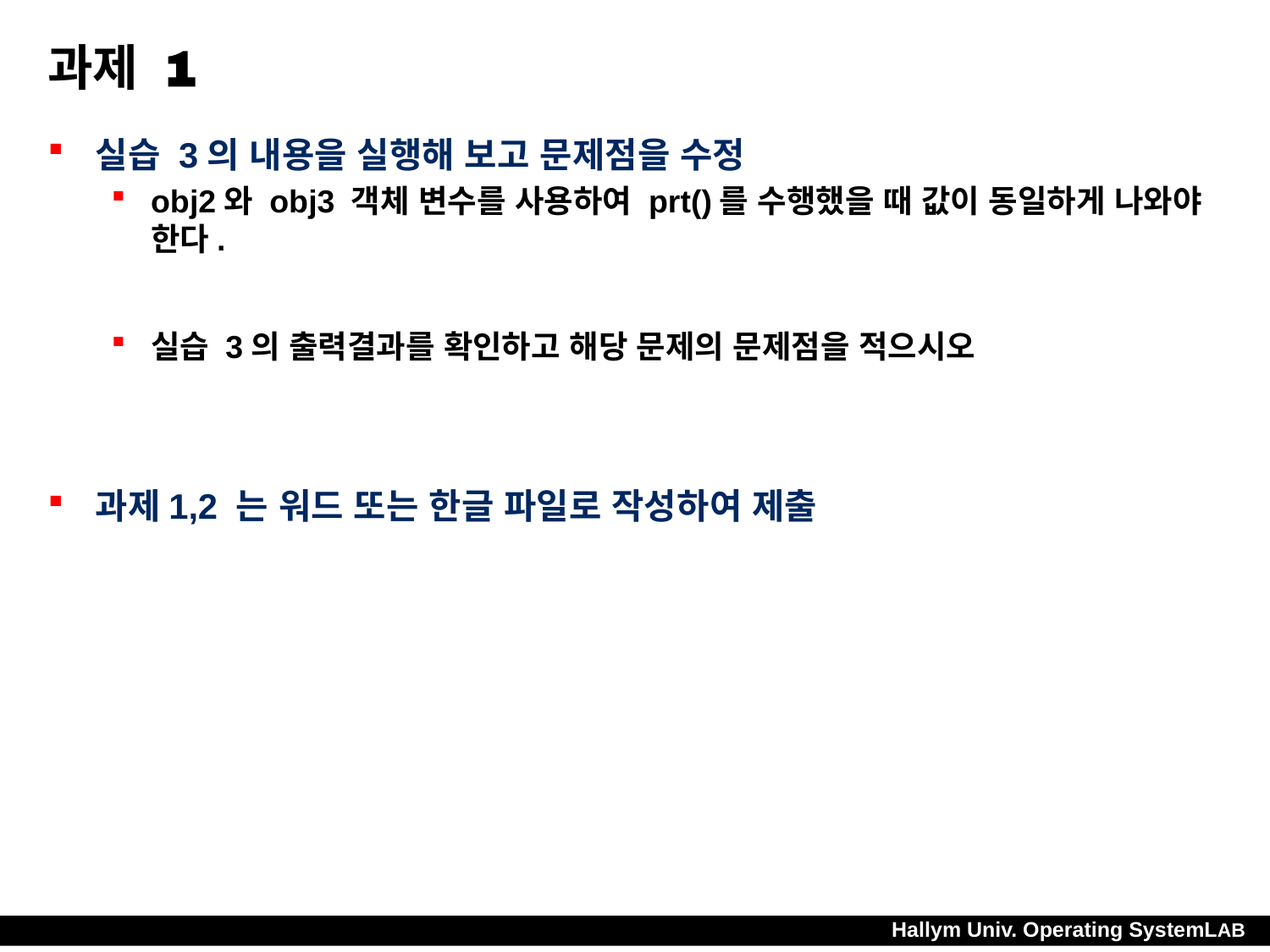

# 과제 1
실습 3의 내용을 실행해 보고 문제점을 수정
obj2와 obj3 객체 변수를 사용하여 prt()를 수행했을 때 값이 동일하게 나와야 한다.

실습 3의 출력결과를 확인하고 해당 문제의 문제점을 적으시오

과제1,2 는 워드 또는 한글 파일로 작성하여 제출